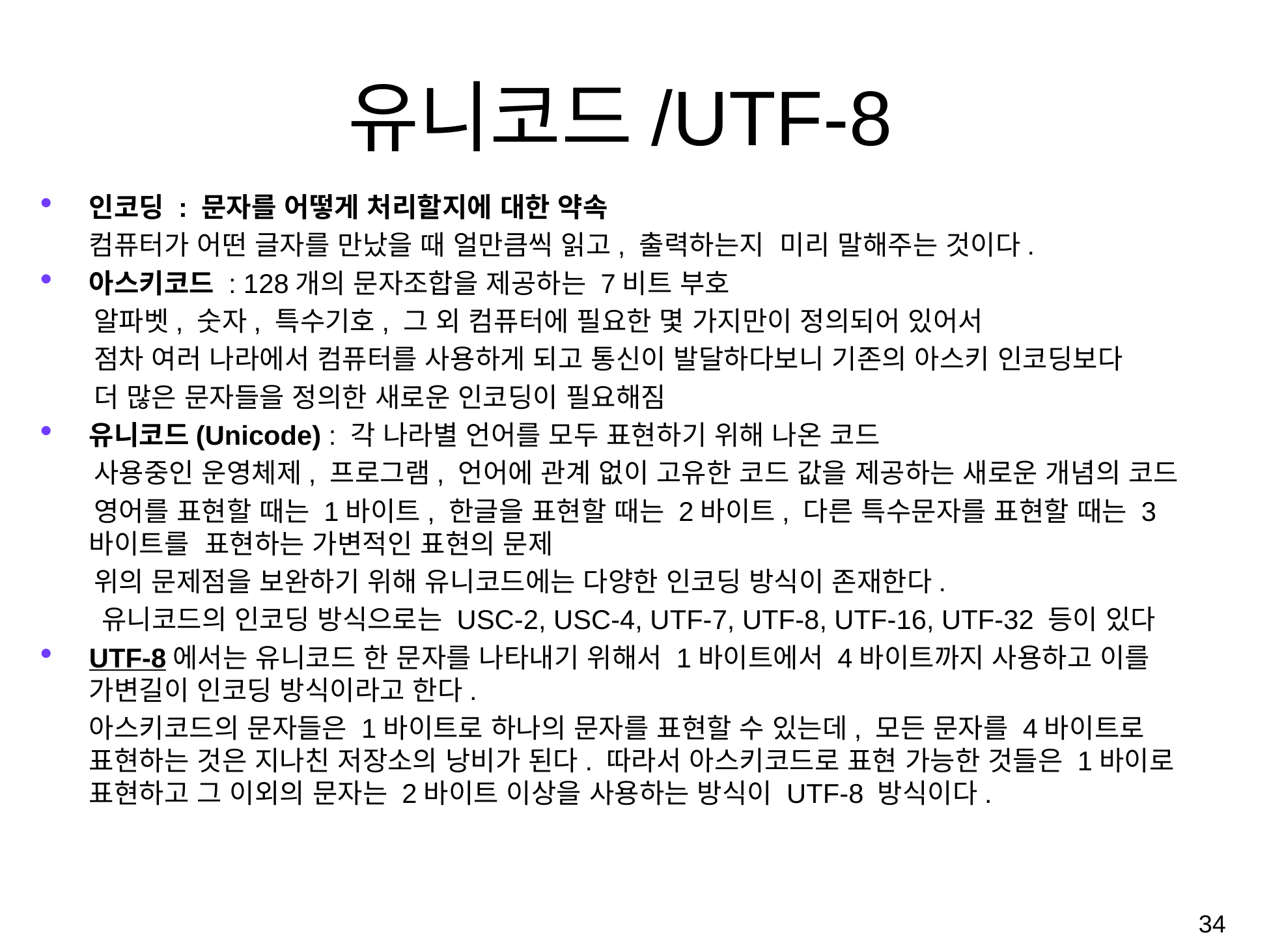

# 유니코드/UTF-8
인코딩 : 문자를 어떻게 처리할지에 대한 약속
	컴퓨터가 어떤 글자를 만났을 때 얼만큼씩 읽고, 출력하는지  미리 말해주는 것이다.
아스키코드 : 128개의 문자조합을 제공하는 7비트 부호
      알파벳, 숫자, 특수기호, 그 외 컴퓨터에 필요한 몇 가지만이 정의되어 있어서
      점차 여러 나라에서 컴퓨터를 사용하게 되고 통신이 발달하다보니 기존의 아스키 인코딩보다
      더 많은 문자들을 정의한 새로운 인코딩이 필요해짐
유니코드(Unicode) : 각 나라별 언어를 모두 표현하기 위해 나온 코드
      사용중인 운영체제, 프로그램, 언어에 관계 없이 고유한 코드 값을 제공하는 새로운 개념의 코드
      영어를 표현할 때는 1바이트, 한글을 표현할 때는 2바이트, 다른 특수문자를 표현할 때는 3바이트를  표현하는 가변적인 표현의 문제
      위의 문제점을 보완하기 위해 유니코드에는 다양한 인코딩 방식이 존재한다.
       유니코드의 인코딩 방식으로는 USC-2, USC-4, UTF-7, UTF-8, UTF-16, UTF-32 등이 있다
UTF-8에서는 유니코드 한 문자를 나타내기 위해서 1바이트에서 4바이트까지 사용하고 이를 가변길이 인코딩 방식이라고 한다.
	아스키코드의 문자들은 1바이트로 하나의 문자를 표현할 수 있는데, 모든 문자를 4바이트로 표현하는 것은 지나친 저장소의 낭비가 된다. 따라서 아스키코드로 표현 가능한 것들은 1바이로 표현하고 그 이외의 문자는 2바이트 이상을 사용하는 방식이 UTF-8 방식이다.

34